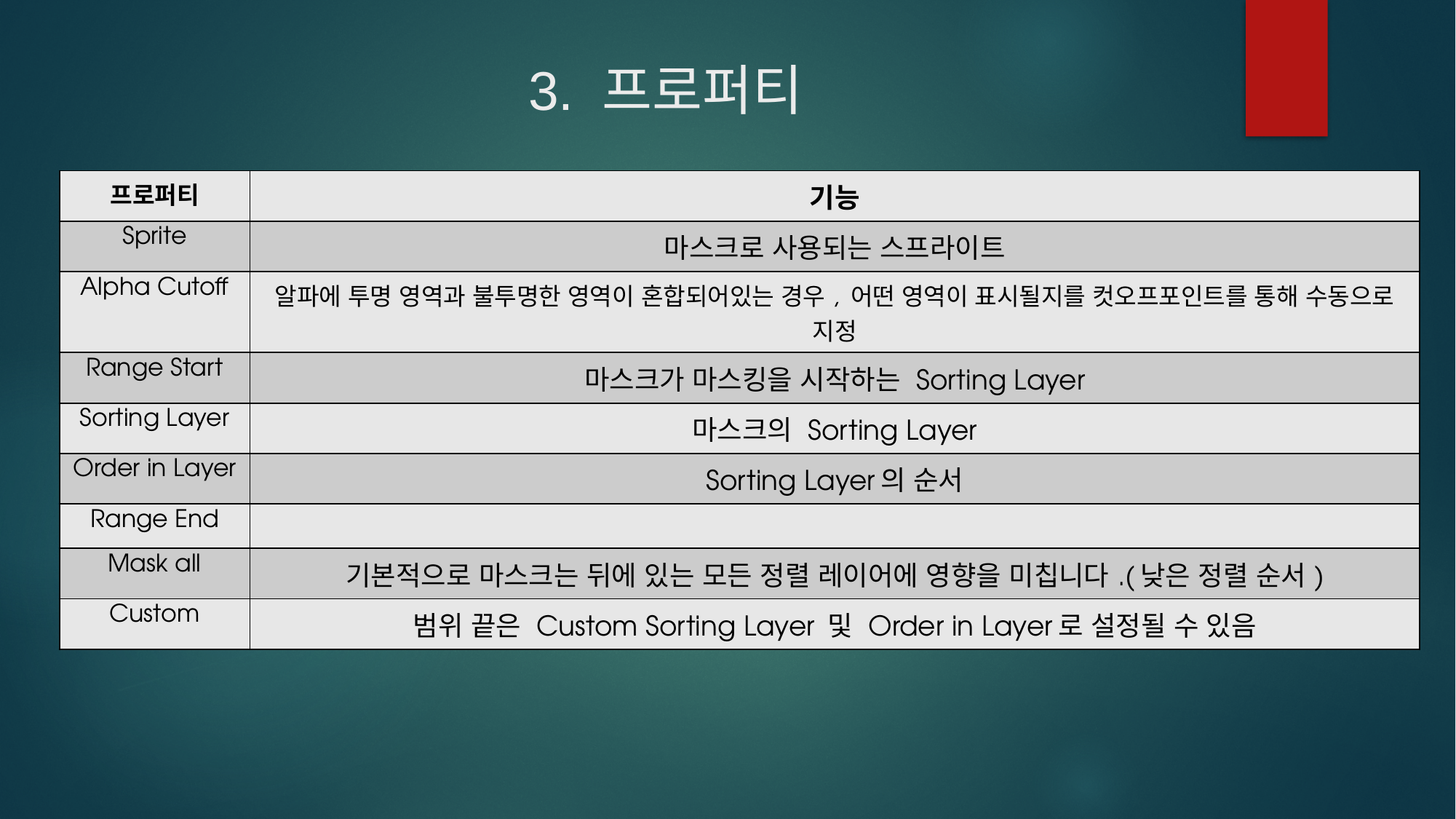

# 3. 프로퍼티
| 프로퍼티 | 기능 |
| --- | --- |
| Sprite | 마스크로 사용되는 스프라이트 |
| Alpha Cutoff | 알파에 투명 영역과 불투명한 영역이 혼합되어있는 경우, 어떤 영역이 표시될지를 컷오프포인트를 통해 수동으로 지정 |
| Range Start | 마스크가 마스킹을 시작하는 Sorting Layer |
| Sorting Layer | 마스크의 Sorting Layer |
| Order in Layer | Sorting Layer의 순서 |
| Range End |  |
| Mask all | 기본적으로 마스크는 뒤에 있는 모든 정렬 레이어에 영향을 미칩니다.(낮은 정렬 순서) |
| Custom | 범위 끝은 Custom Sorting Layer 및 Order in Layer로 설정될 수 있음 |